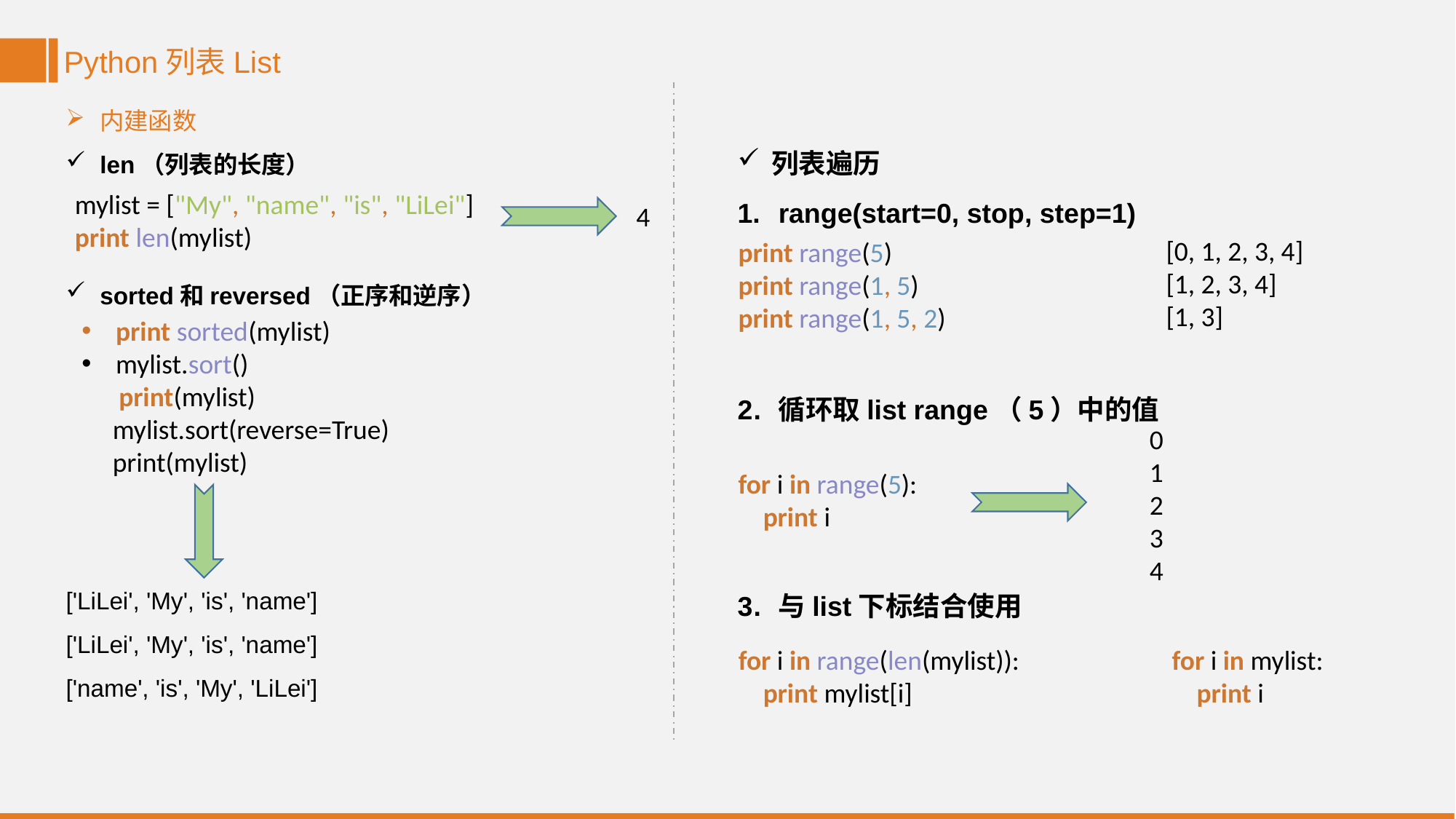

Python列表List

内建函数
len（列表的长度）

sorted和reversed（正序和逆序）

['LiLei', 'My', 'is', 'name']
['LiLei', 'My', 'is', 'name']
['name', 'is', 'My', 'LiLei']

列表遍历
range(start=0, stop, step=1)

循环取list range（5）中的值

与list下标结合使用
mylist = ["My", "name", "is", "LiLei"]
print len(mylist)
4

[0, 1, 2, 3, 4]
[1, 2, 3, 4]
[1, 3]
print range(5)
print range(1, 5)
print range(1, 5, 2)
print sorted(mylist)
mylist.sort()
      print(mylist)
     mylist.sort(reverse=True)
     print(mylist)
0
1
2
3
4
for i in range(5):
    print i

for i in range(len(mylist)):
    print mylist[i]
for i in mylist:
    print i